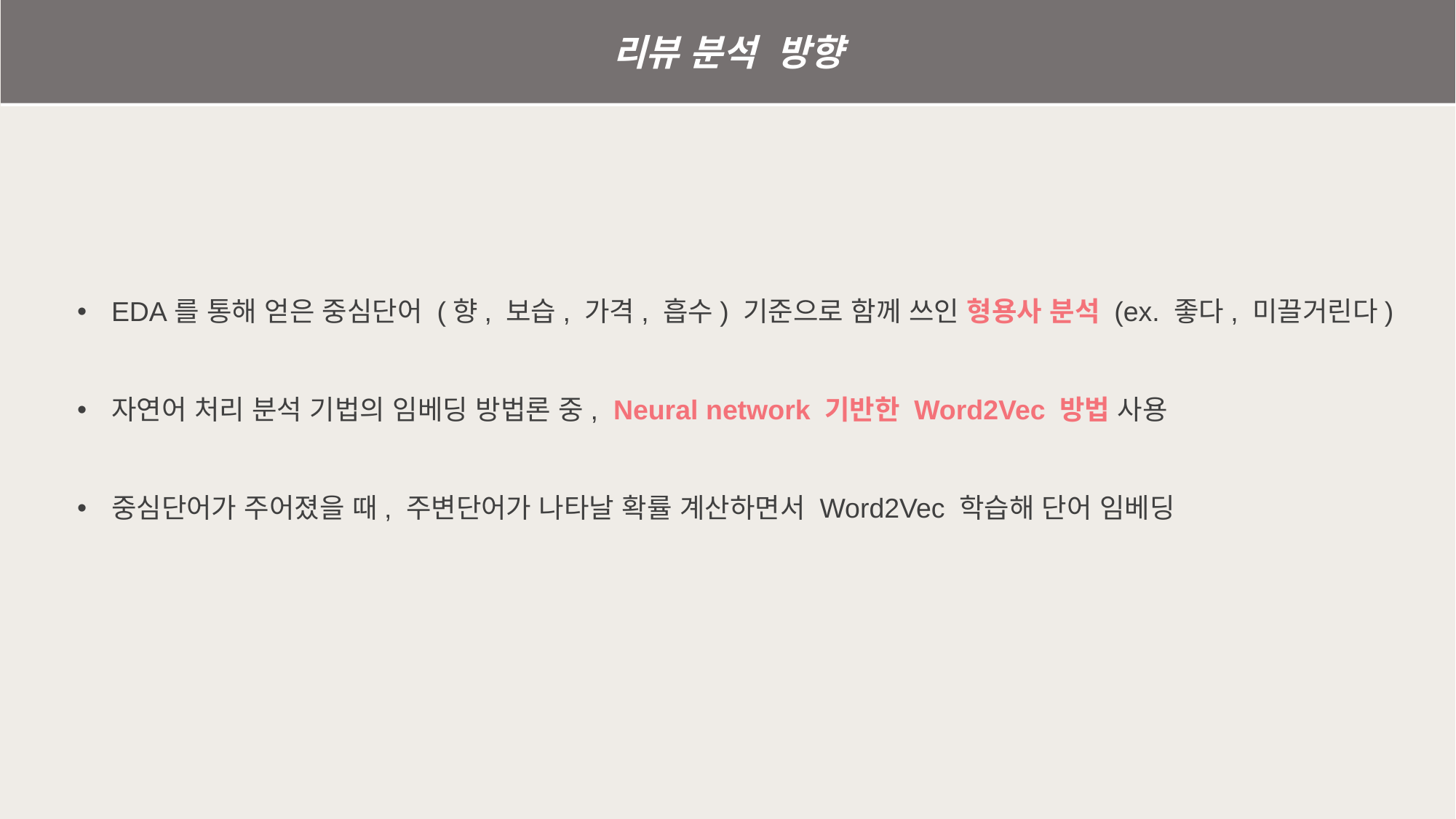

리뷰 분석  방향
EDA를 통해 얻은 중심단어 (향, 보습, 가격, 흡수) 기준으로 함께 쓰인 형용사 분석 (ex. 좋다, 미끌거린다)

자연어 처리 분석 기법의 임베딩 방법론 중,  Neural network 기반한 Word2Vec 방법 사용

중심단어가 주어졌을 때, 주변단어가 나타날 확률 계산하면서 Word2Vec 학습해 단어 임베딩